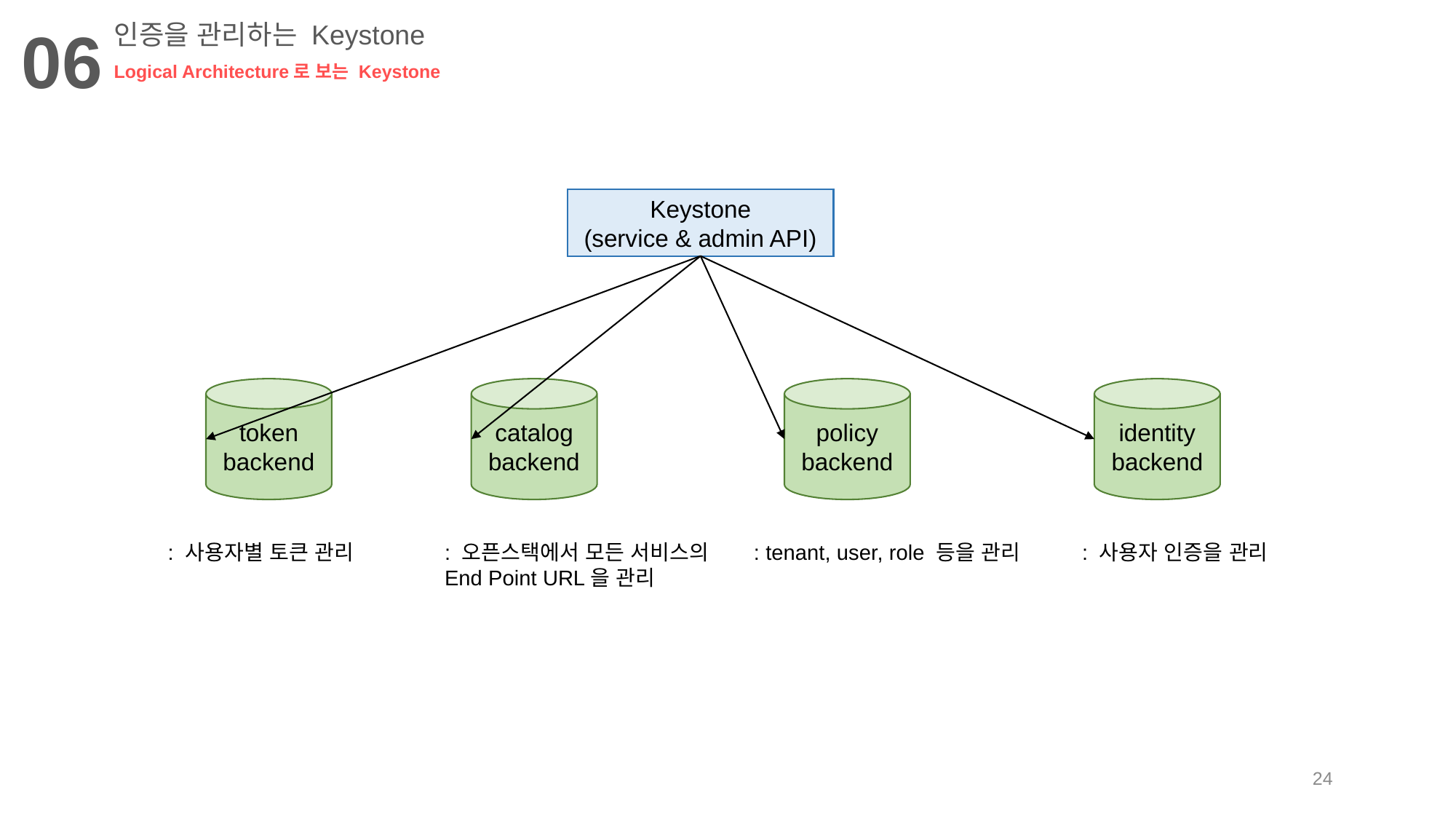

06
인증을 관리하는 Keystone
Logical Architecture로 보는 Keystone
Keystone
(service & admin API)
token backend
catalog backend
policy backend
identity backend
: 사용자별 토큰 관리
: 오픈스택에서 모든 서비스의 End Point URL을 관리
: tenant, user, role 등을 관리
: 사용자 인증을 관리
24